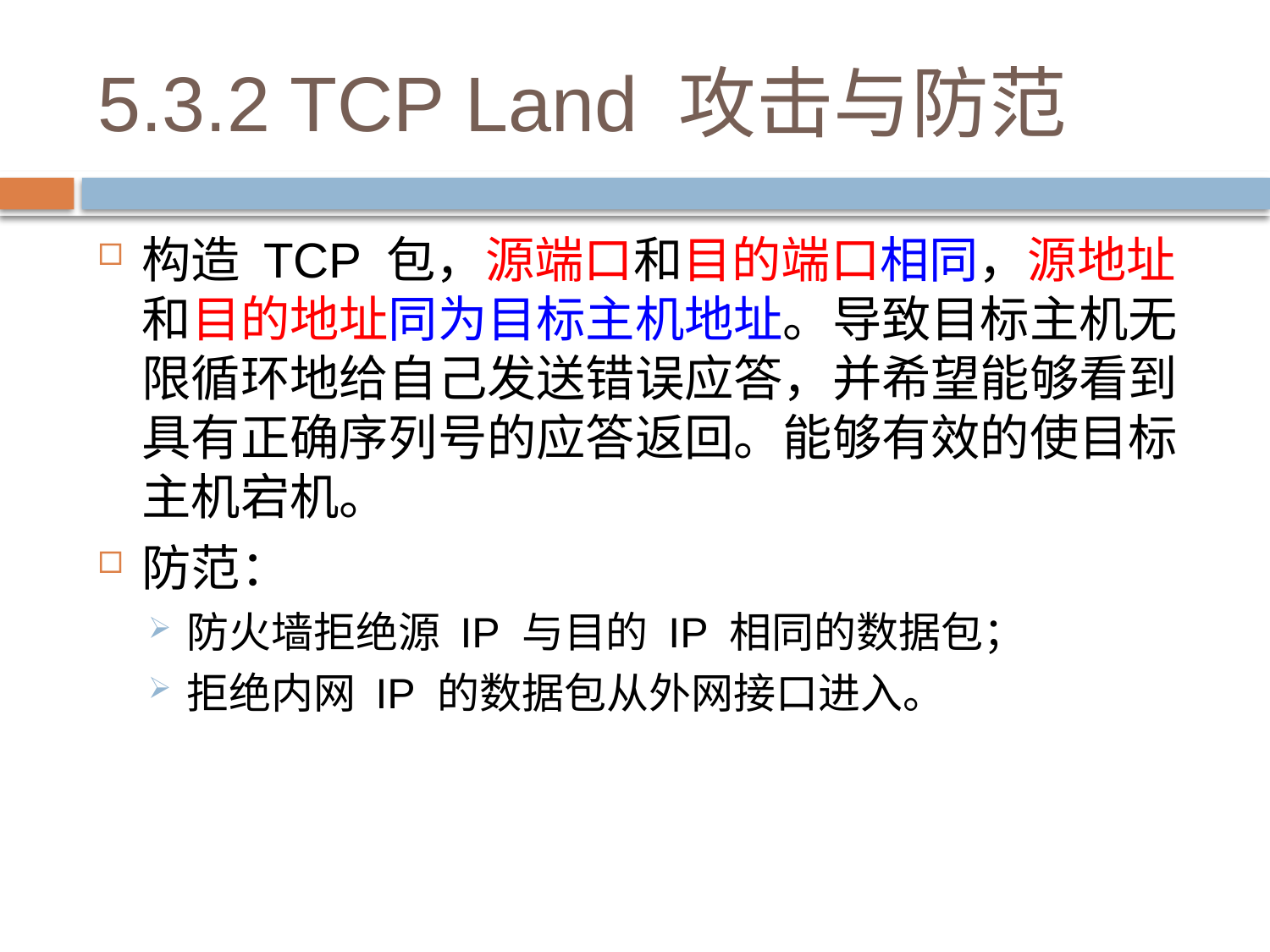

# 5.3.2 TCP Land 攻击与防范
构造 TCP 包，源端口和目的端口相同，源地址和目的地址同为目标主机地址。导致目标主机无限循环地给自己发送错误应答，并希望能够看到具有正确序列号的应答返回。能够有效的使目标主机宕机。
防范：
防火墙拒绝源 IP 与目的 IP 相同的数据包；
拒绝内网 IP 的数据包从外网接口进入。